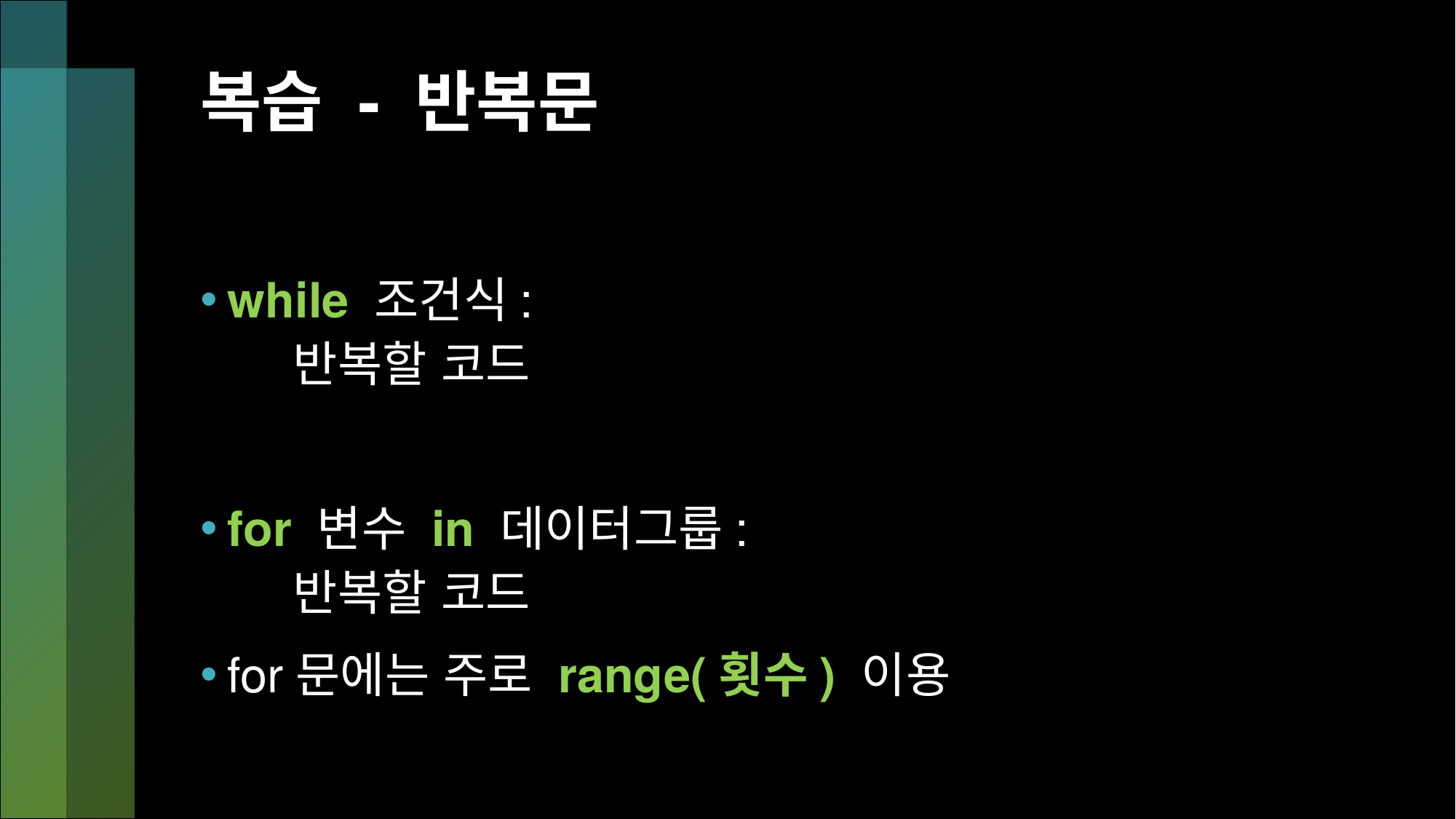

# 복습 - 반복문
while 조건식:
    반복할 코드

for 변수 in 데이터그룹:
    반복할 코드
for문에는 주로 range(횟수) 이용